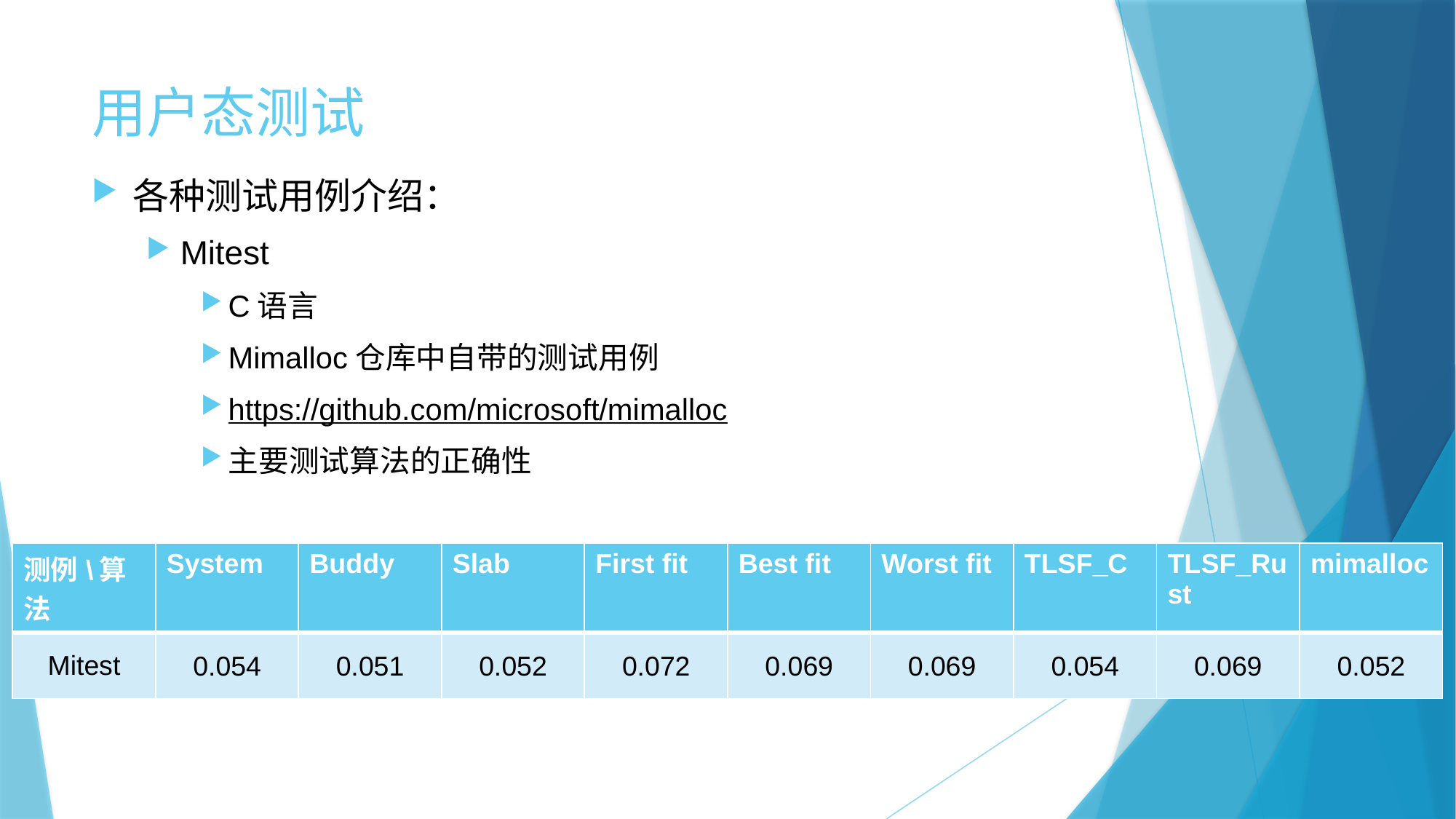

# 用户态测试
各种测试用例介绍：
Mitest
C语言
Mimalloc仓库中自带的测试用例
https://github.com/microsoft/mimalloc
主要测试算法的正确性

| 测例\算法 | System | Buddy | Slab | First fit | Best fit | Worst fit | TLSF\_C | TLSF\_Rust | mimalloc |
| --- | --- | --- | --- | --- | --- | --- | --- | --- | --- |
| Mitest | 0.054 | 0.051 | 0.052 | 0.072 | 0.069 | 0.069 | 0.054 | 0.069 | 0.052 |